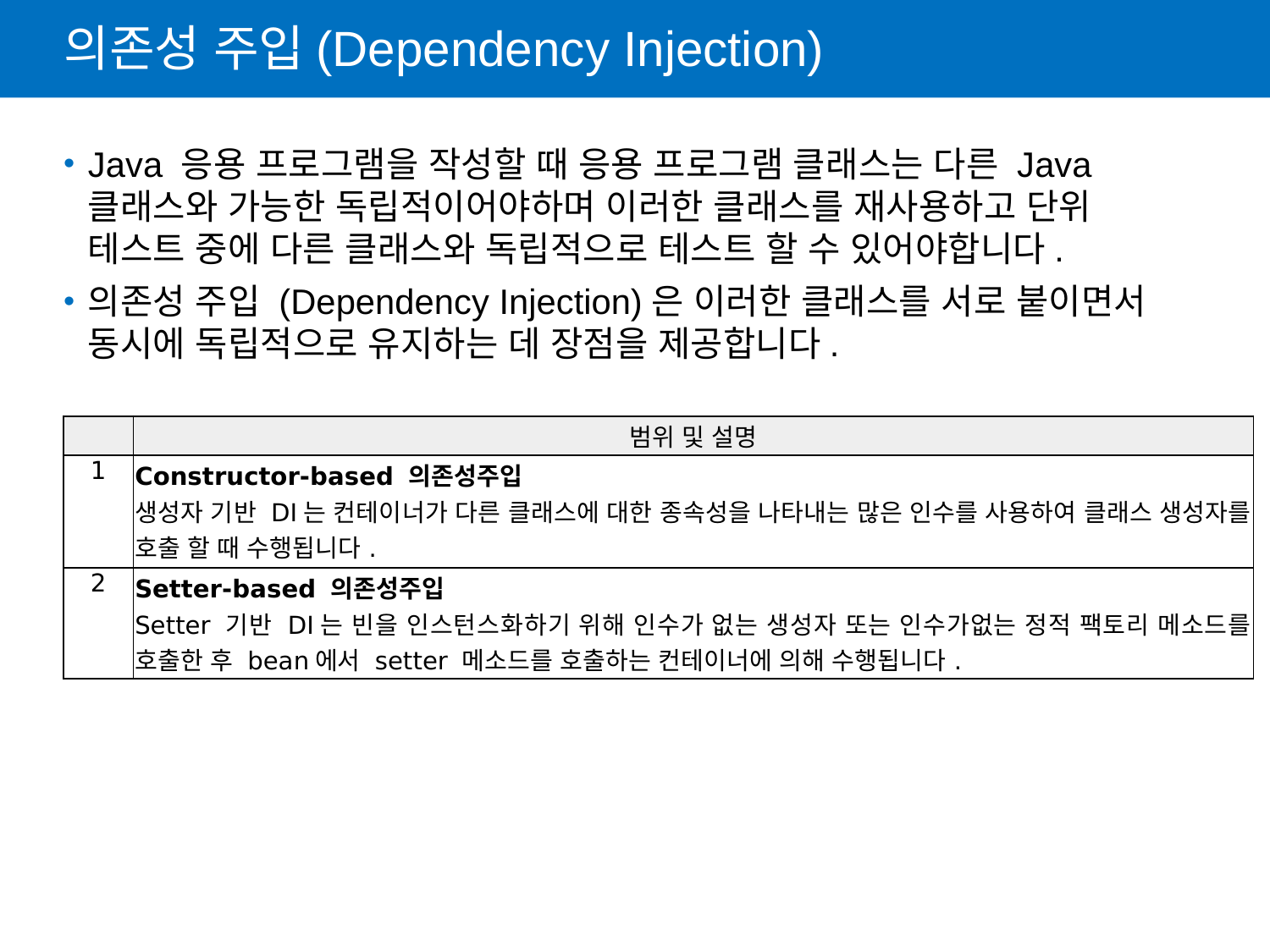

# 의존성 주입(Dependency Injection)
Java 응용 프로그램을 작성할 때 응용 프로그램 클래스는 다른 Java 클래스와 가능한 독립적이어야하며 이러한 클래스를 재사용하고 단위 테스트 중에 다른 클래스와 독립적으로 테스트 할 수 있어야합니다.
의존성 주입 (Dependency Injection)은 이러한 클래스를 서로 붙이면서 동시에 독립적으로 유지하는 데 장점을 제공합니다.
|  | 범위 및 설명 |
| --- | --- |
| 1 | Constructor-based 의존성주입 생성자 기반 DI는 컨테이너가 다른 클래스에 대한 종속성을 나타내는 많은 인수를 사용하여 클래스 생성자를 호출 할 때 수행됩니다. |
| 2 | Setter-based 의존성주입 Setter 기반 DI는 빈을 인스턴스화하기 위해 인수가 없는 생성자 또는 인수가없는 정적 팩토리 메소드를 호출한 후 bean에서 setter 메소드를 호출하는 컨테이너에 의해 수행됩니다. |